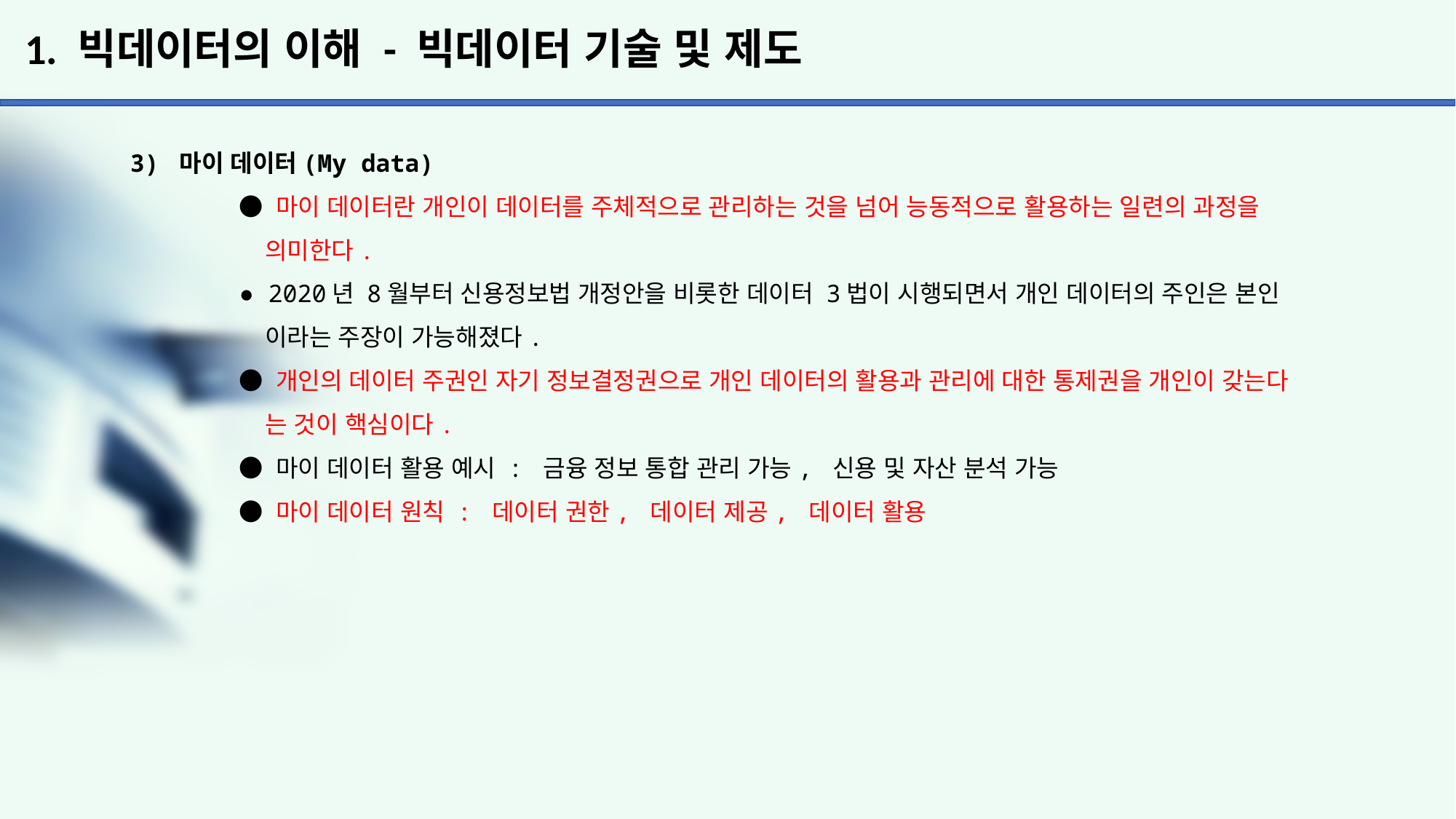

# 1. 빅데이터의 이해 - 빅데이터 기술 및 제도
3) 마이 데이터(My data)
	● 마이 데이터란 개인이 데이터를 주체적으로 관리하는 것을 넘어 능동적으로 활용하는 일련의 과정을
	   의미한다.
	● 2020년 8월부터 신용정보법 개정안을 비롯한 데이터 3법이 시행되면서 개인 데이터의 주인은 본인
	   이라는 주장이 가능해졌다.
	● 개인의 데이터 주권인 자기 정보결정권으로 개인 데이터의 활용과 관리에 대한 통제권을 개인이 갖는다
	   는 것이 핵심이다.
	● 마이 데이터 활용 예시 : 금융 정보 통합 관리 가능, 신용 및 자산 분석 가능
	● 마이 데이터 원칙 : 데이터 권한, 데이터 제공, 데이터 활용